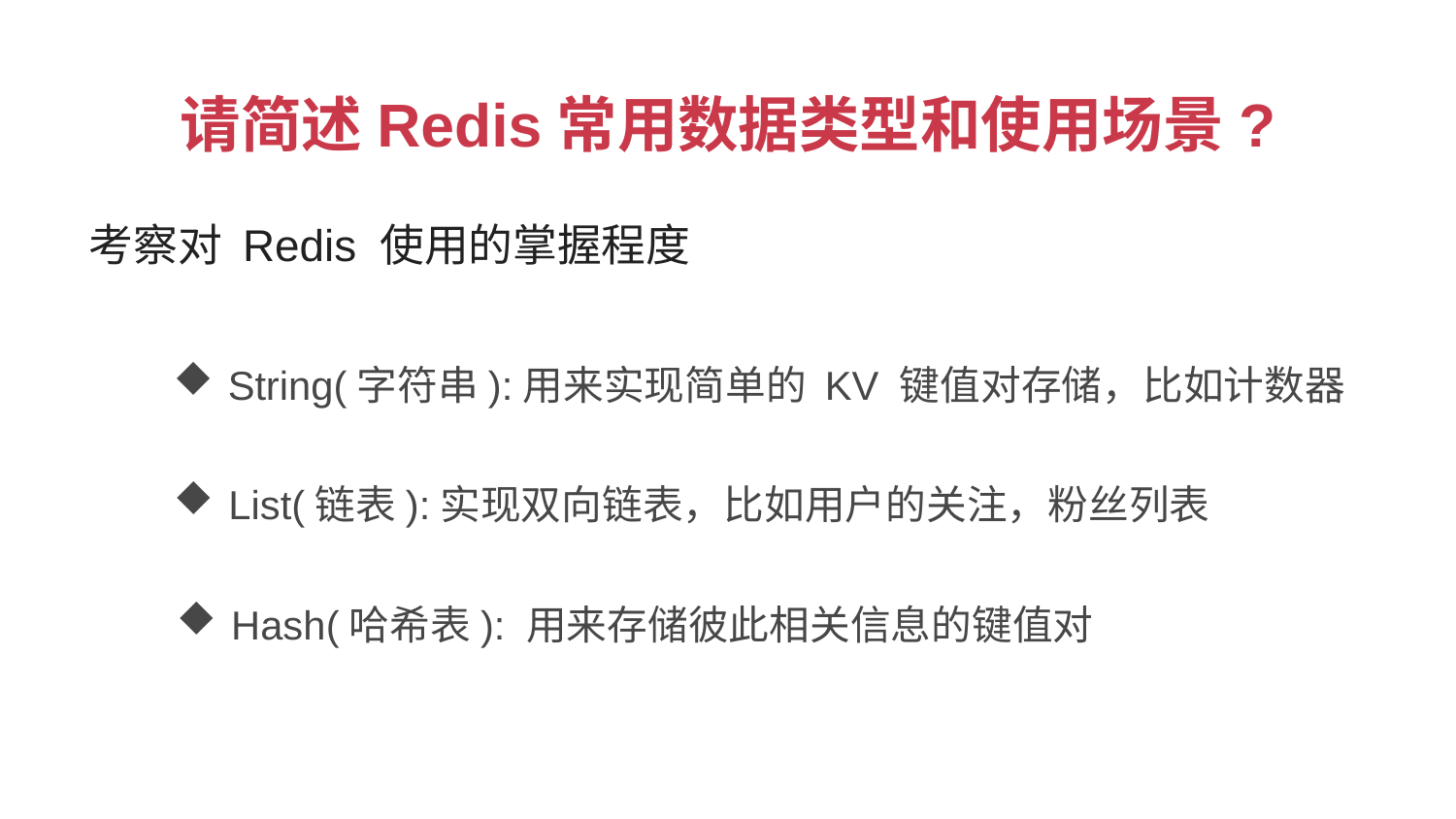

请简述Redis常用数据类型和使用场景?
考察对 Redis 使用的掌握程度
String(字符串):用来实现简单的 KV 键值对存储，比如计数器
List(链表):实现双向链表，比如用户的关注，粉丝列表
Hash(哈希表): 用来存储彼此相关信息的键值对